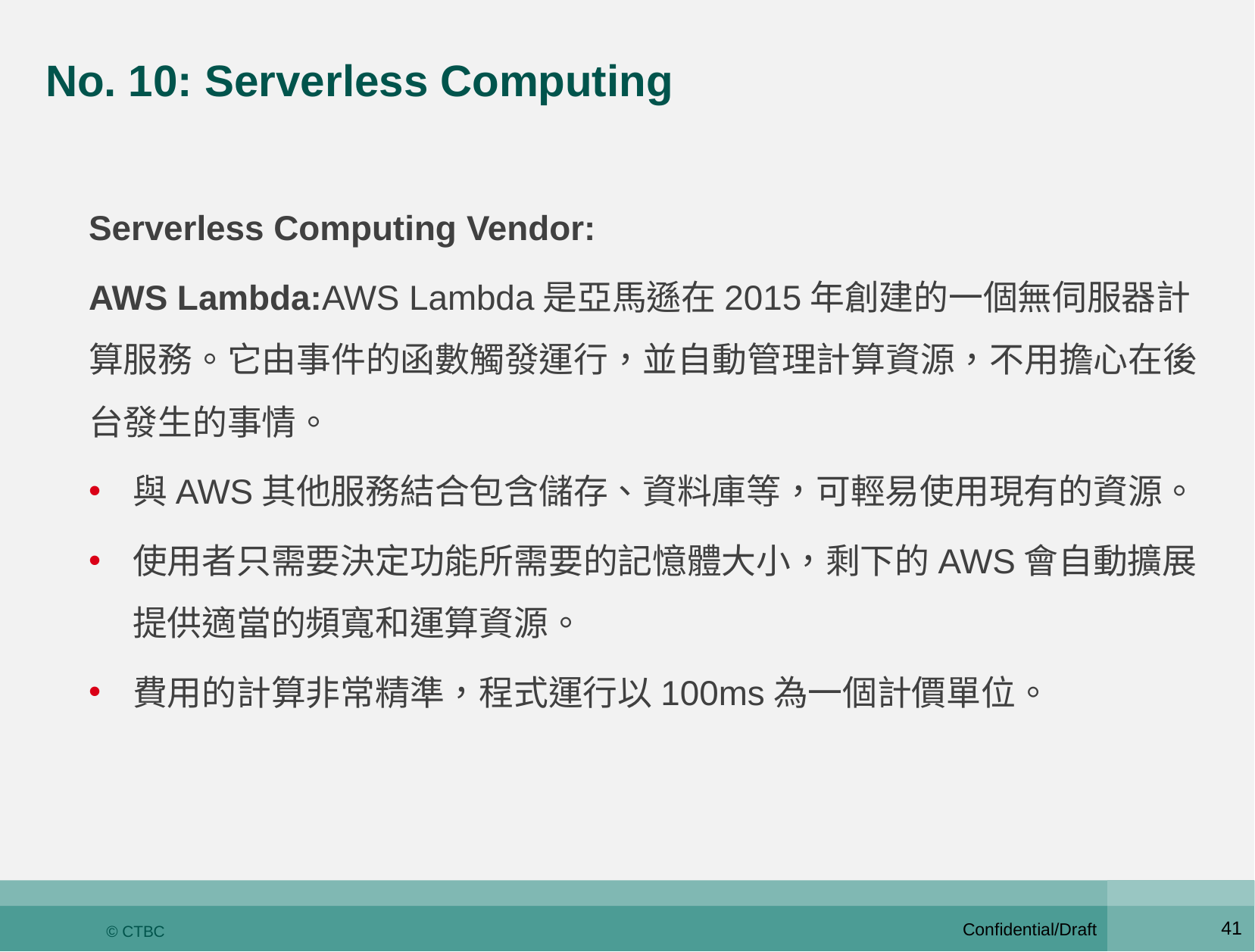

# No. 10: Serverless Computing
Serverless Computing Vendor:
AWS Lambda:AWS Lambda是亞馬遜在2015年創建的一個無伺服器計算服務。它由事件的函數觸發運行，並自動管理計算資源，不用擔心在後台發生的事情。
與AWS其他服務結合包含儲存、資料庫等，可輕易使用現有的資源。
使用者只需要決定功能所需要的記憶體大小，剩下的AWS會自動擴展提供適當的頻寬和運算資源。
費用的計算非常精準，程式運行以100ms為一個計價單位。
敏捷性和生產率的提高。他們通過分析IT和業務數據，從而獲得收益

■

關於用戶交互，業務活動和支持IT系統行為的見解。

服務改善和成本降低。他們通過大大節省時間和精力來做到這一點

■

確定正常運行時間和性能問題的原因。行為預測通知

預測可以支持資源優化工作。

風險緩解。他們通過分析監視，配置和服務台數據來做到這一點。他們

■

從操作和安全角度識別異常。

競爭差異/破壞。他們通過對市場的快速響應來做到這一點

和基於機器的班次分析得出的最終用戶需求。